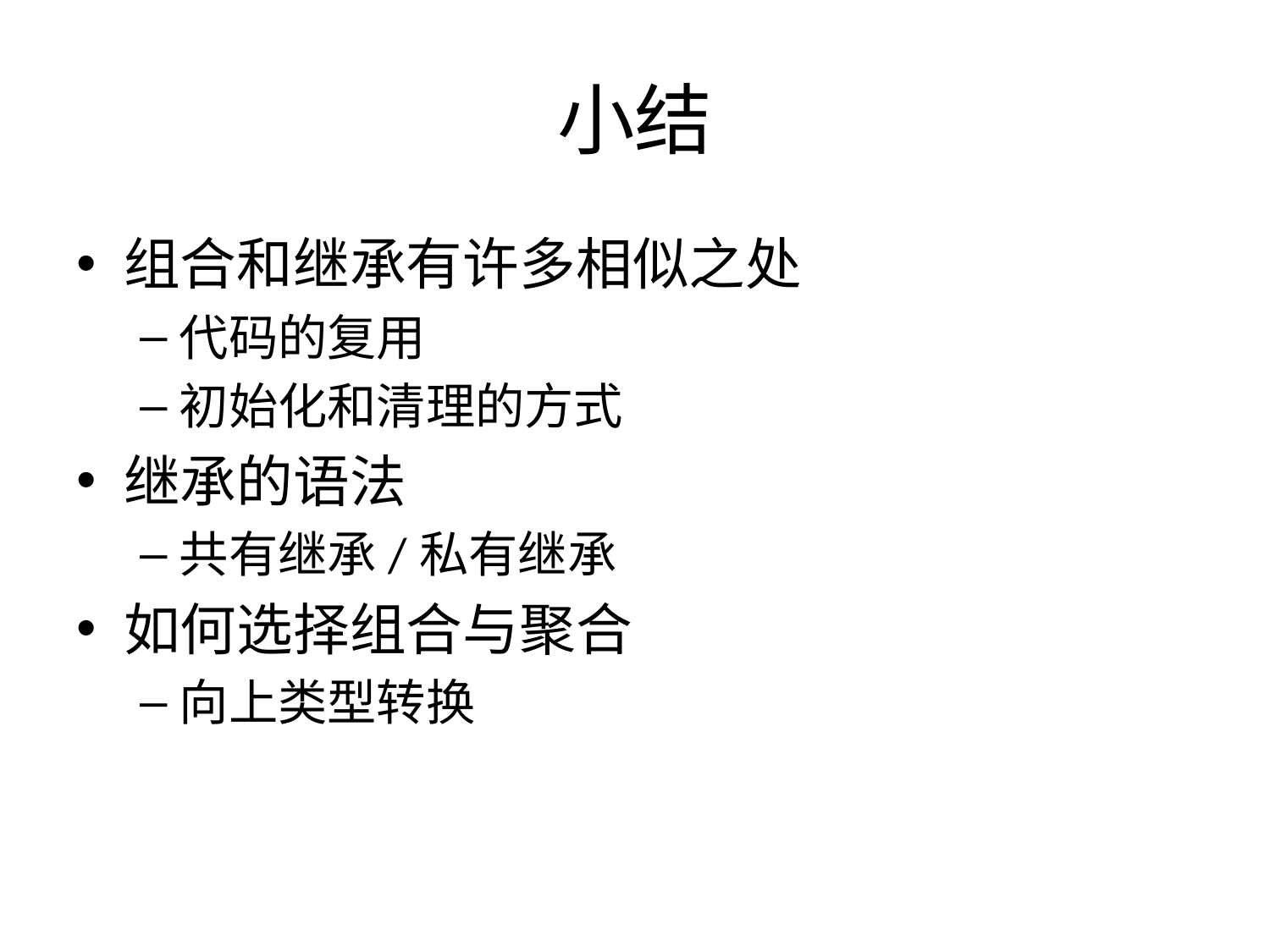

# 小结
组合和继承有许多相似之处
代码的复用
初始化和清理的方式
继承的语法
共有继承/私有继承
如何选择组合与聚合
向上类型转换